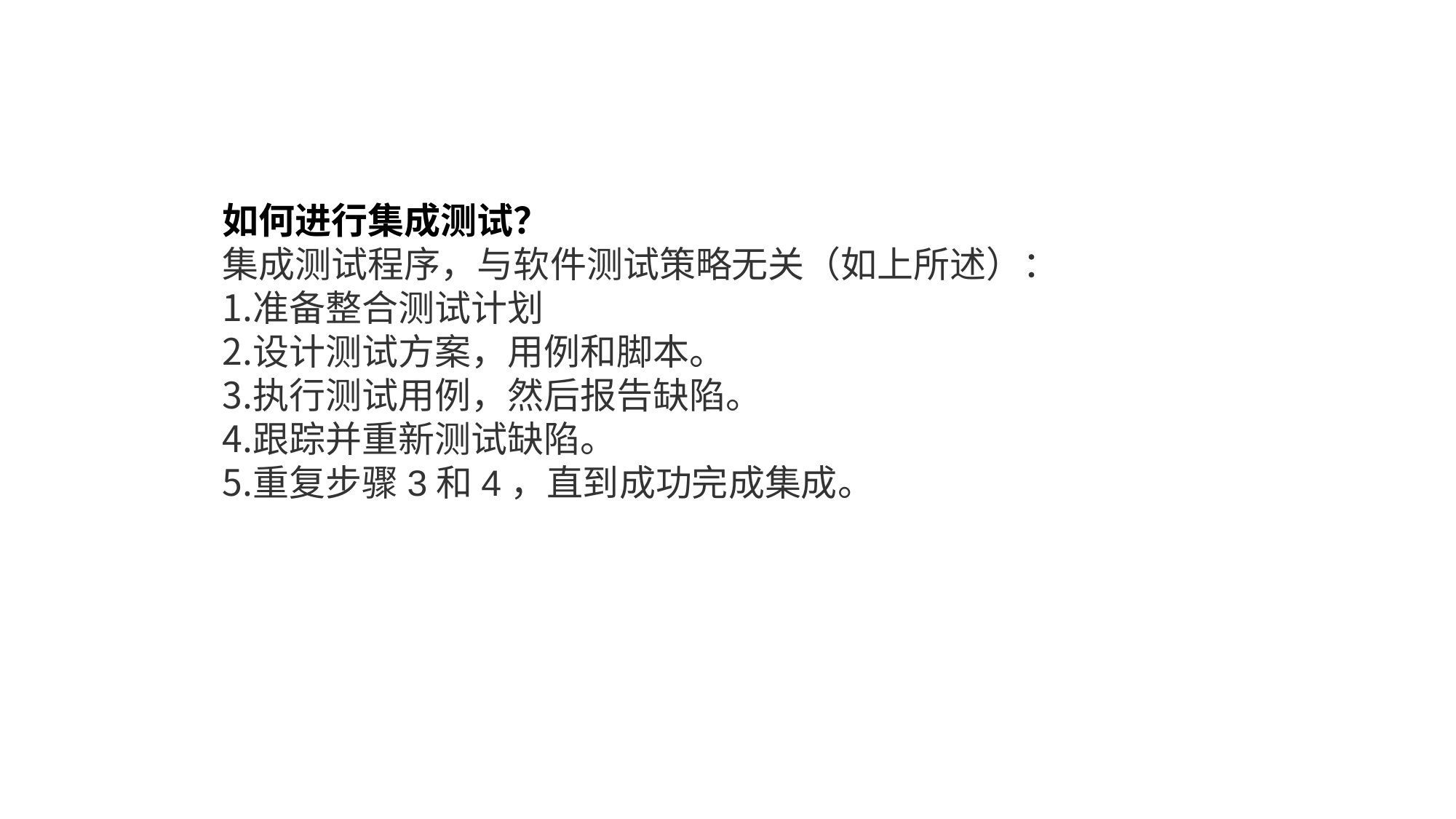

如何进行集成测试？
集成测试程序，与软件测试策略无关（如上所述）：
准备整合测试计划
设计测试方案，用例和脚本。
执行测试用例，然后报告缺陷。
跟踪并重新测试缺陷。
重复步骤3和4，直到成功完成集成。